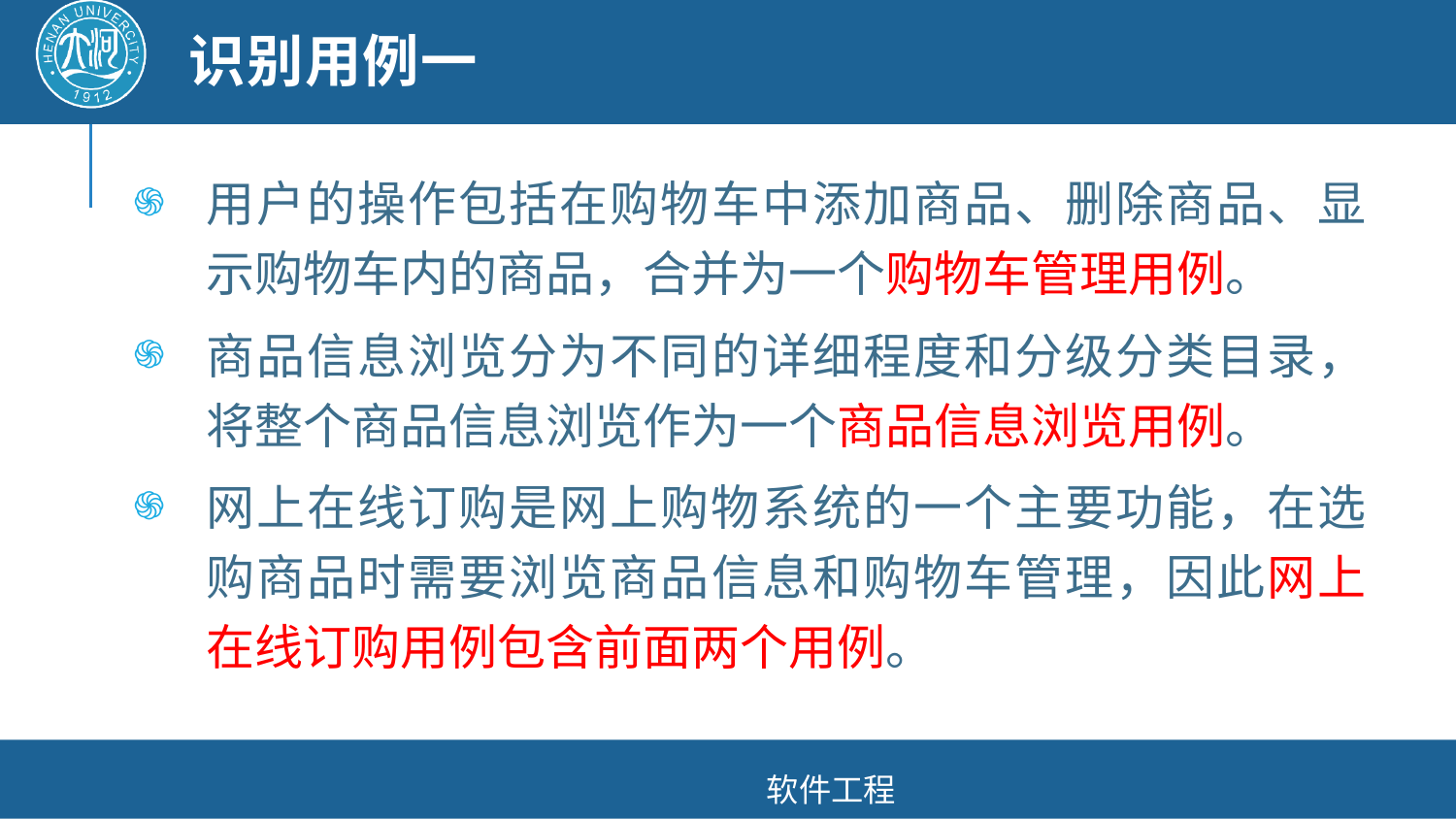

# 识别用例一
用户的操作包括在购物车中添加商品、删除商品、显示购物车内的商品，合并为一个购物车管理用例。
商品信息浏览分为不同的详细程度和分级分类目录，将整个商品信息浏览作为一个商品信息浏览用例。
网上在线订购是网上购物系统的一个主要功能，在选购商品时需要浏览商品信息和购物车管理，因此网上在线订购用例包含前面两个用例。

软件工程
34